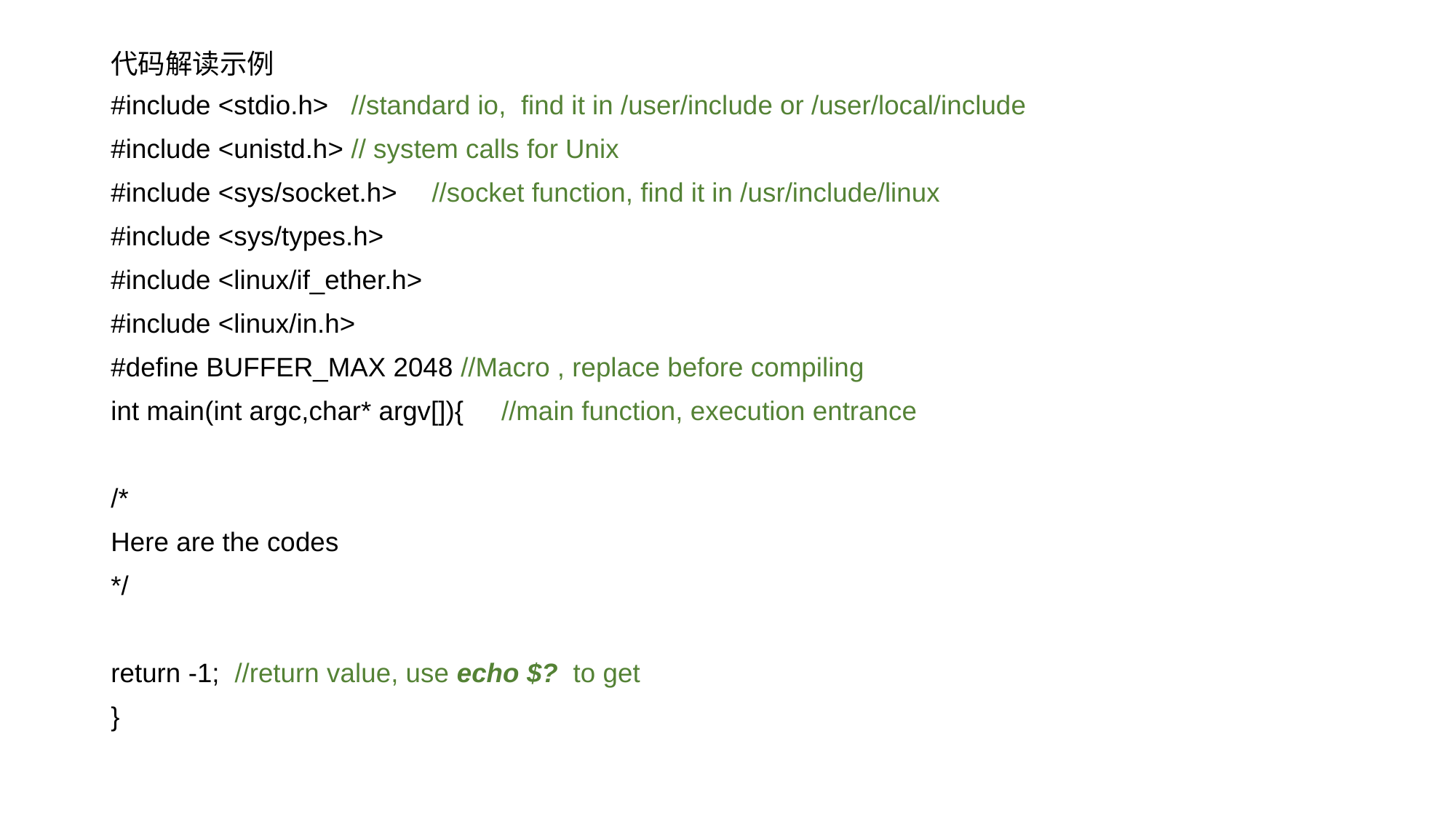

# 代码解读示例
#include <stdio.h>   //standard io,  find it in /user/include or /user/local/include
#include <unistd.h> // system calls for Unix
#include <sys/socket.h>	//socket function, find it in /usr/include/linux
#include <sys/types.h>
#include <linux/if_ether.h>
#include <linux/in.h>
#define BUFFER_MAX 2048 //Macro , replace before compiling
int main(int argc,char* argv[]){     //main function, execution entrance

/*
Here are the codes
*/

return -1;  //return value, use echo $?  to get
}